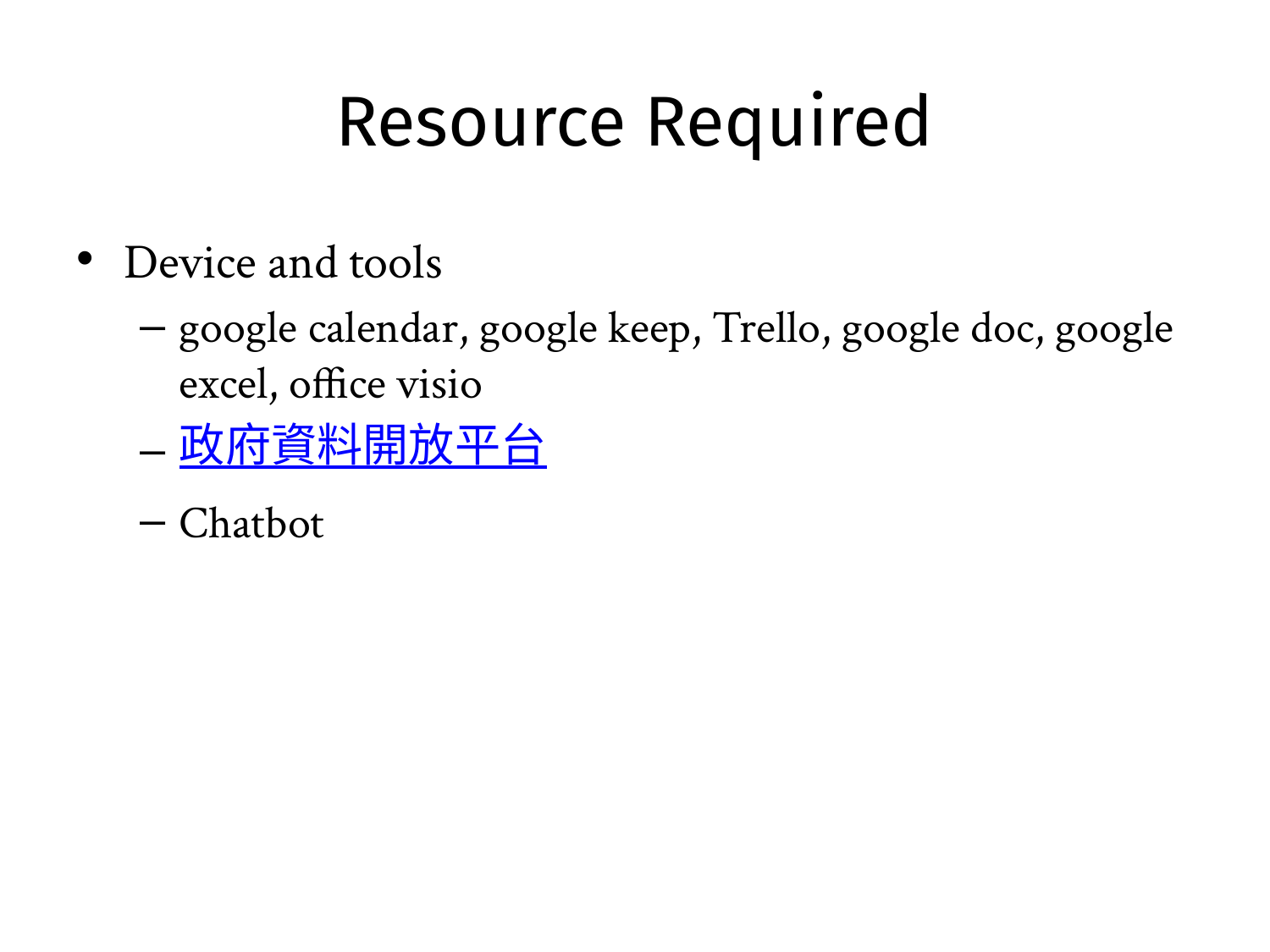

# Resource Required
Device and tools
google calendar, google keep, Trello, google doc, google excel, office visio
政府資料開放平台
Chatbot